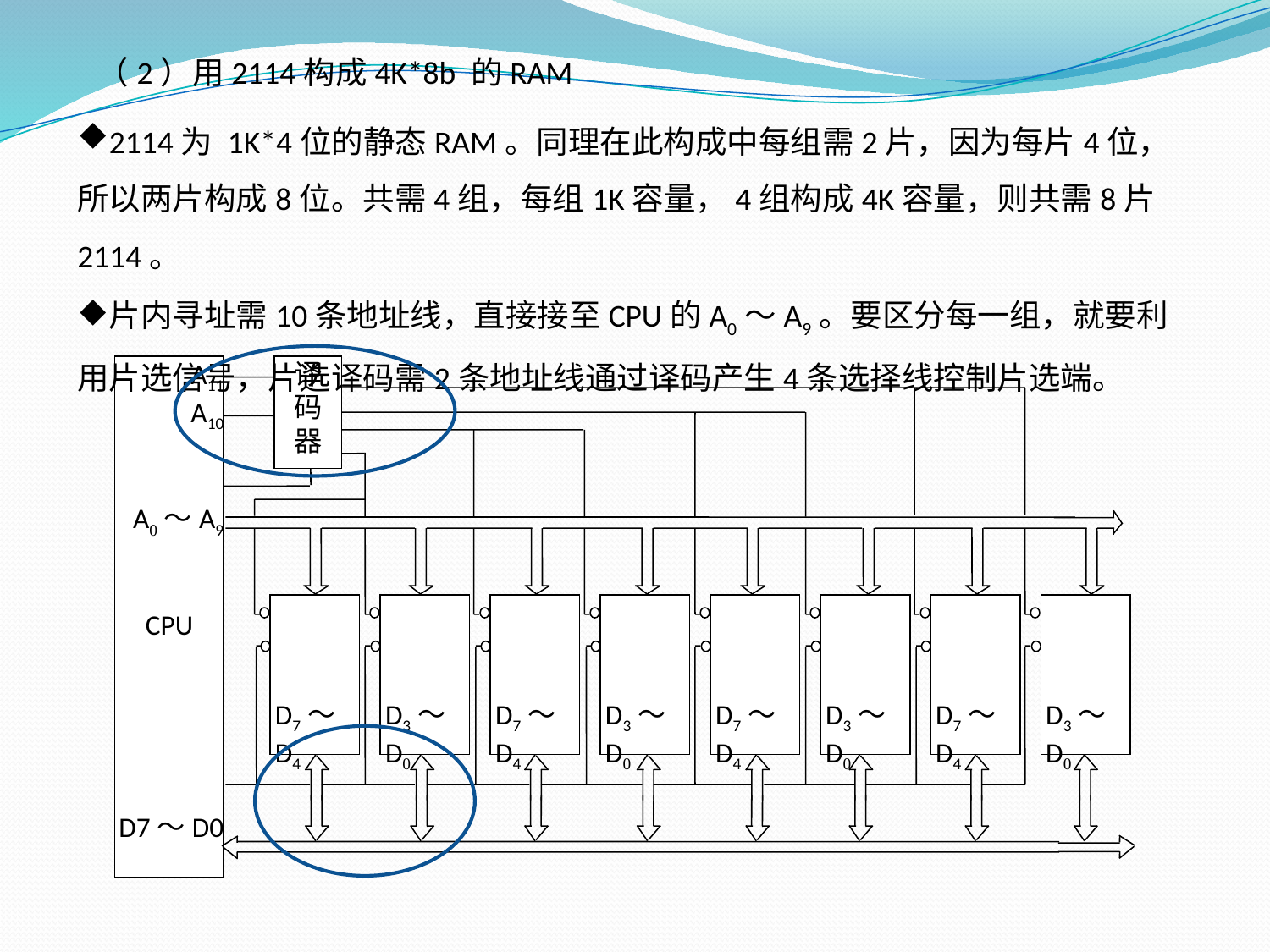

（2）用2114构成4K*8b 的RAM

2114为 1K*4位的静态RAM。同理在此构成中每组需2片，因为每片4位，所以两片构成8位。共需4组，每组1K容量，4组构成4K容量，则共需8片2114。
片内寻址需10条地址线，直接接至CPU的A0～A9。要区分每一组，就要利用片选信号，片选译码需2条地址线通过译码产生4条选择线控制片选端。

A11
A10

A0～A9

CPU

D7～D0
译
码
器

D7～D4

D3～D0

D7～D4

D3～D0

D7～D4

D3～D0

D7～D4

D3～D0